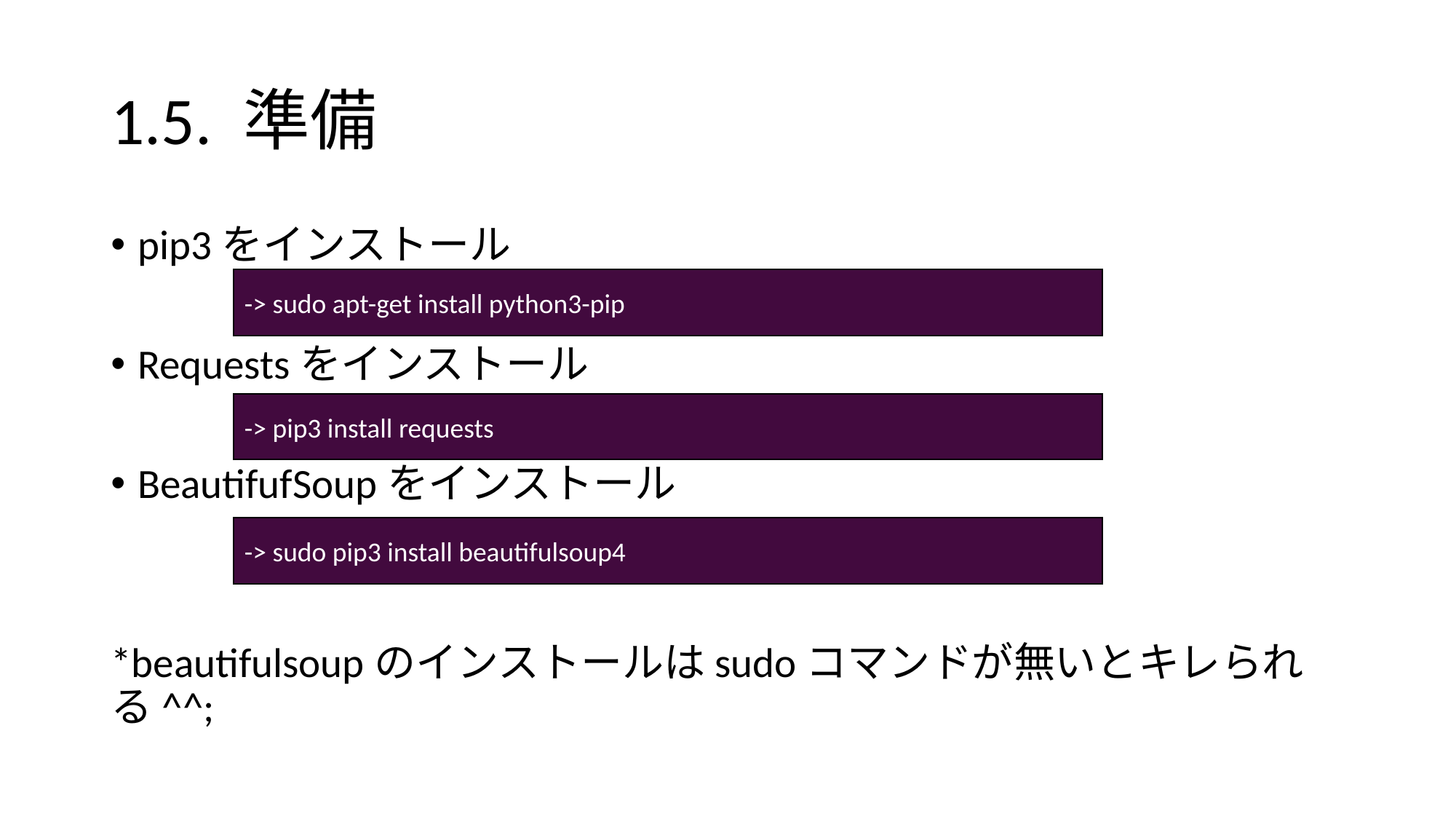

# 1.5. 準備
pip3をインストール

Requestsをインストール

BeautifufSoupをインストール

*beautifulsoupのインストールはsudoコマンドが無いとキレられる^^;
-> sudo apt-get install python3-pip
-> pip3 install requests
-> sudo pip3 install beautifulsoup4